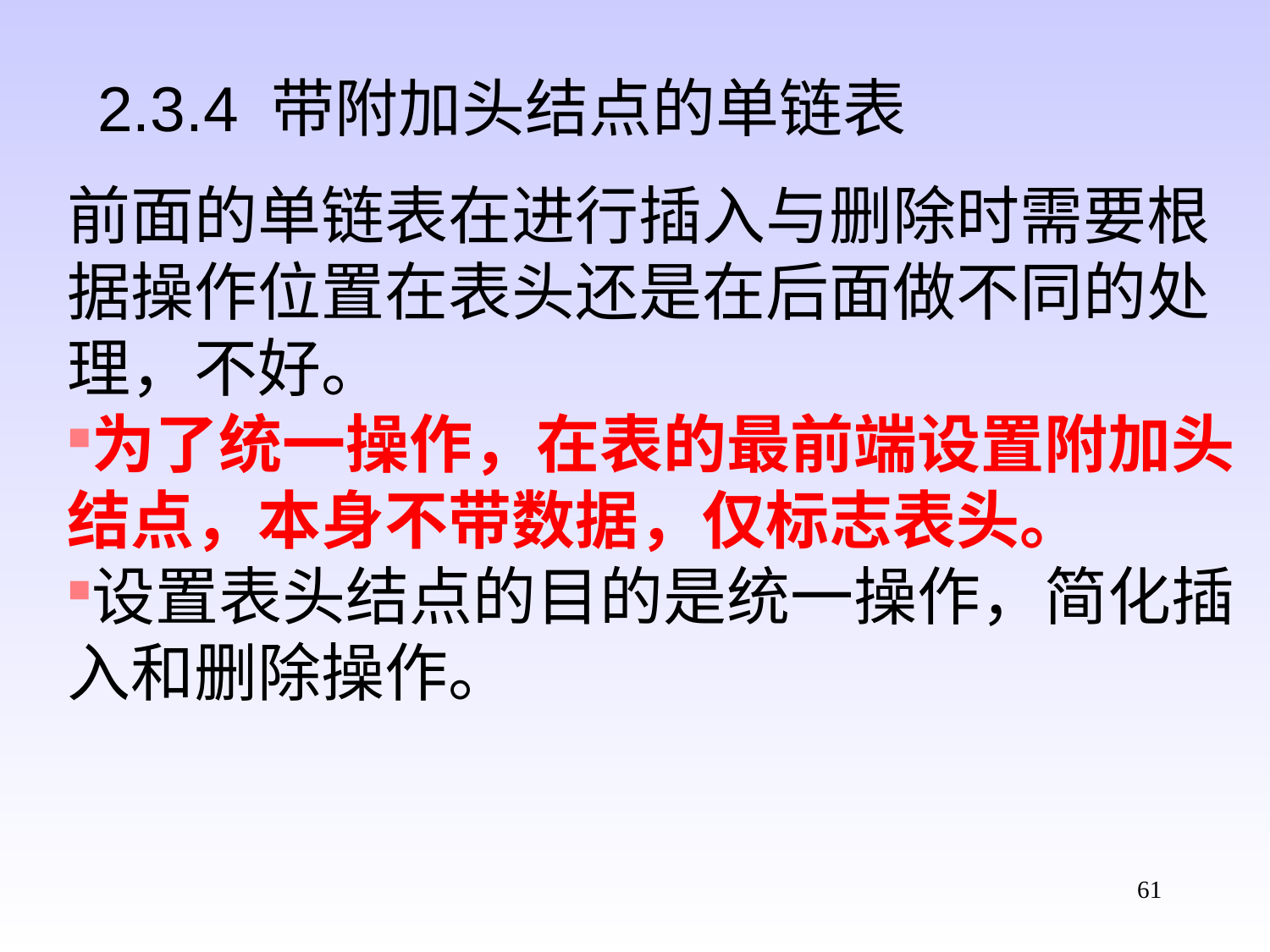

2.3.4 带附加头结点的单链表
前面的单链表在进行插入与删除时需要根据操作位置在表头还是在后面做不同的处理，不好。
为了统一操作，在表的最前端设置附加头结点，本身不带数据，仅标志表头。
设置表头结点的目的是统一操作，简化插入和删除操作。
61